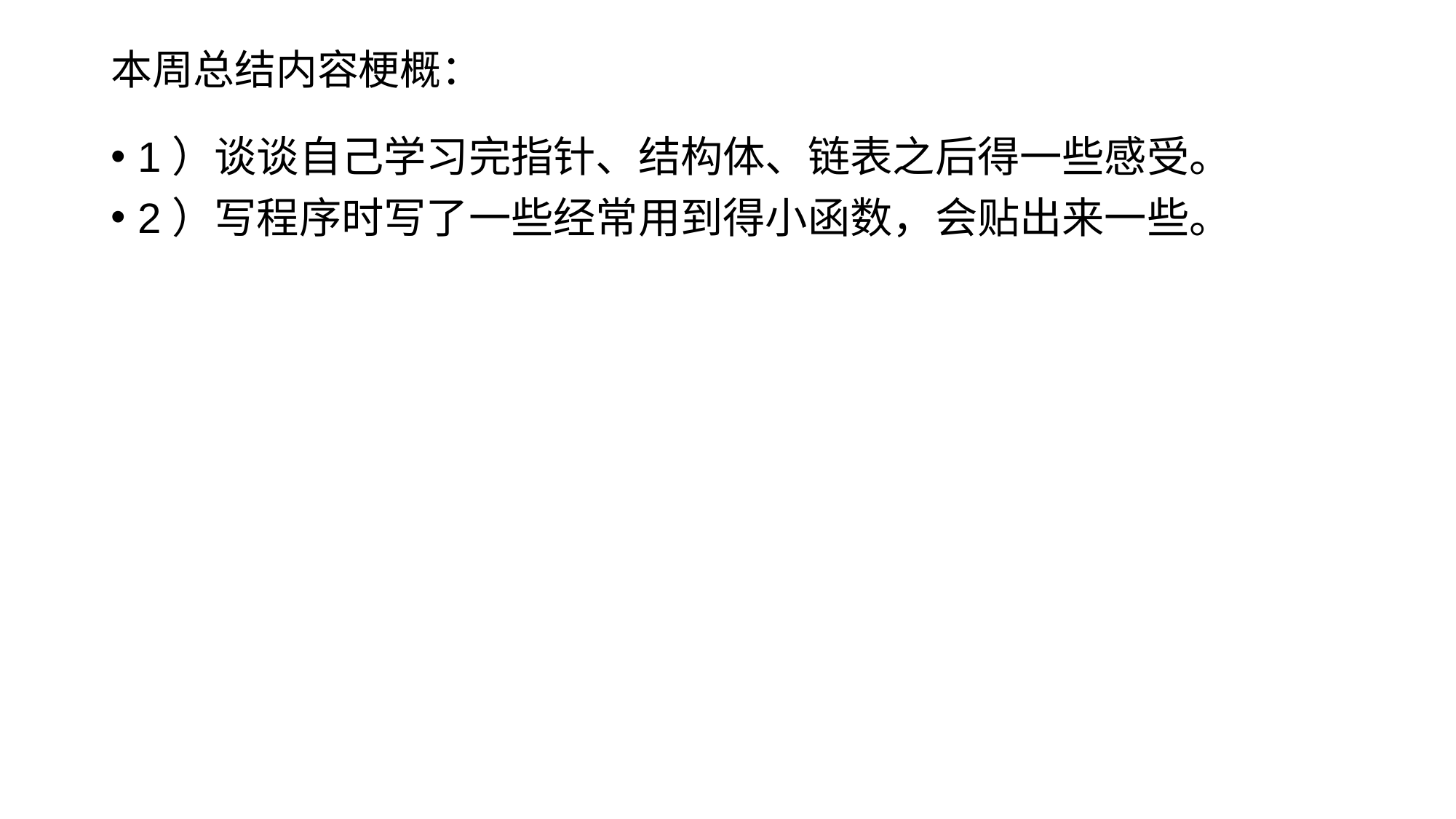

# 本周总结内容梗概：
1）谈谈自己学习完指针、结构体、链表之后得一些感受。
2）写程序时写了一些经常用到得小函数，会贴出来一些。